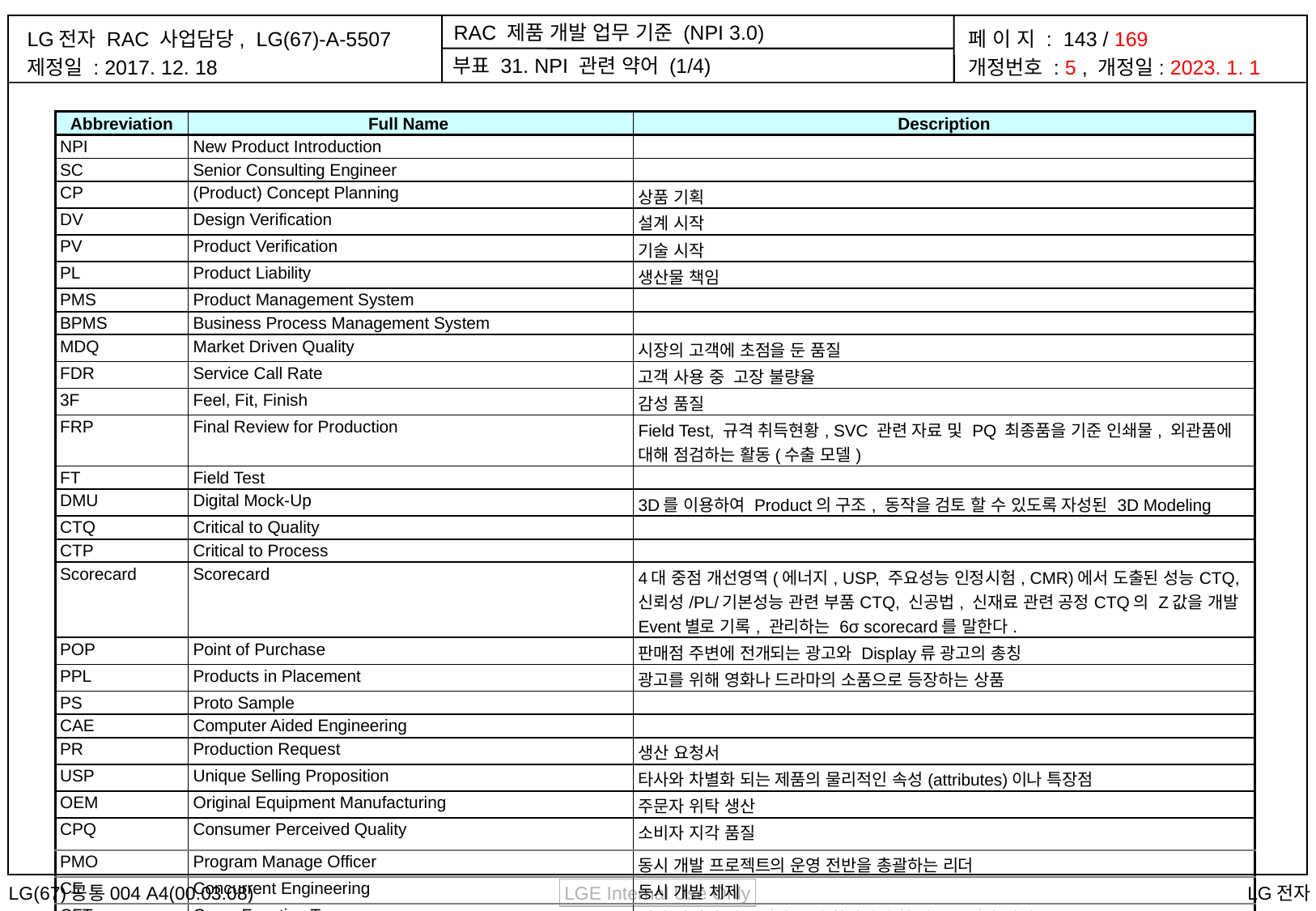

부표 31. NPI 관련 약어 (1/4)
| Abbreviation | Full Name | Description |
| --- | --- | --- |
| NPI | New Product Introduction |  |
| SC | Senior Consulting Engineer |  |
| CP | (Product) Concept Planning | 상품 기획 |
| DV | Design Verification | 설계 시작 |
| PV | Product Verification | 기술 시작 |
| PL | Product Liability | 생산물 책임 |
| PMS | Product Management System |  |
| BPMS | Business Process Management System |  |
| MDQ | Market Driven Quality | 시장의 고객에 초점을 둔 품질 |
| FDR | Service Call Rate | 고객 사용 중 고장 불량율 |
| 3F | Feel, Fit, Finish | 감성 품질 |
| FRP | Final Review for Production | Field Test, 규격 취득현황, SVC 관련 자료 및 PQ 최종품을 기준 인쇄물, 외관품에 대해 점검하는 활동(수출 모델) |
| FT | Field Test |  |
| DMU | Digital Mock-Up | 3D를 이용하여 Product의 구조, 동작을 검토 할 수 있도록 자성된 3D Modeling |
| CTQ | Critical to Quality |  |
| CTP | Critical to Process |  |
| Scorecard | Scorecard | 4대 중점 개선영역(에너지, USP, 주요성능 인정시험, CMR)에서 도출된 성능CTQ, 신뢰성/PL/기본성능 관련 부품CTQ, 신공법, 신재료 관련 공정CTQ의 Z값을 개발 Event별로 기록, 관리하는 6σ scorecard를 말한다. |
| POP | Point of Purchase | 판매점 주변에 전개되는 광고와 Display류 광고의 총칭 |
| PPL | Products in Placement | 광고를 위해 영화나 드라마의 소품으로 등장하는 상품 |
| PS | Proto Sample |  |
| CAE | Computer Aided Engineering |  |
| PR | Production Request | 생산 요청서 |
| USP | Unique Selling Proposition | 타사와 차별화 되는 제품의 물리적인 속성(attributes)이나 특장점 |
| OEM | Original Equipment Manufacturing | 주문자 위탁 생산 |
| CPQ | Consumer Perceived Quality | 소비자 지각 품질 |
| PMO | Program Manage Officer | 동시 개발 프로젝트의 운영 전반을 총괄하는 리더 |
| CE | Concurrent Engineering | 동시 개발 체제 |
| CFT | Cross Function Team | 개발 단계에 전 부서가 동시 참여하여 한 팀으로 개발 진행 |